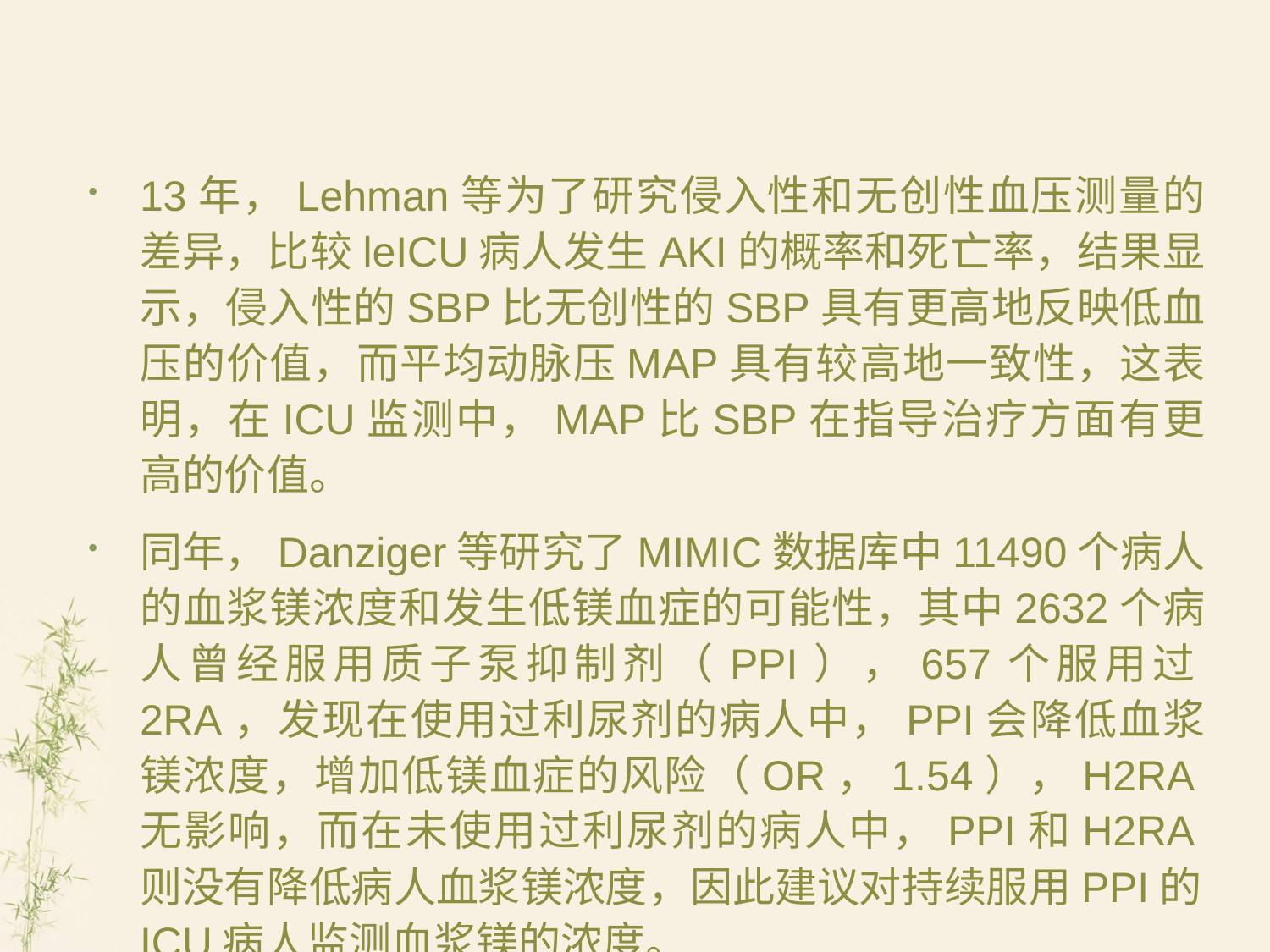

#
13年，Lehman等为了研究侵入性和无创性血压测量的差异，比较leICU病人发生AKI的概率和死亡率，结果显示，侵入性的SBP比无创性的SBP具有更高地反映低血压的价值，而平均动脉压MAP具有较高地一致性，这表明，在ICU监测中，MAP比SBP在指导治疗方面有更高的价值。
同年，Danziger等研究了MIMIC数据库中11490个病人的血浆镁浓度和发生低镁血症的可能性，其中2632个病人曾经服用质子泵抑制剂（PPI），657个服用过2RA，发现在使用过利尿剂的病人中，PPI会降低血浆镁浓度，增加低镁血症的风险（OR，1.54），H2RA无影响，而在未使用过利尿剂的病人中，PPI和H2RA则没有降低病人血浆镁浓度，因此建议对持续服用PPI的ICU病人监测血浆镁的浓度。